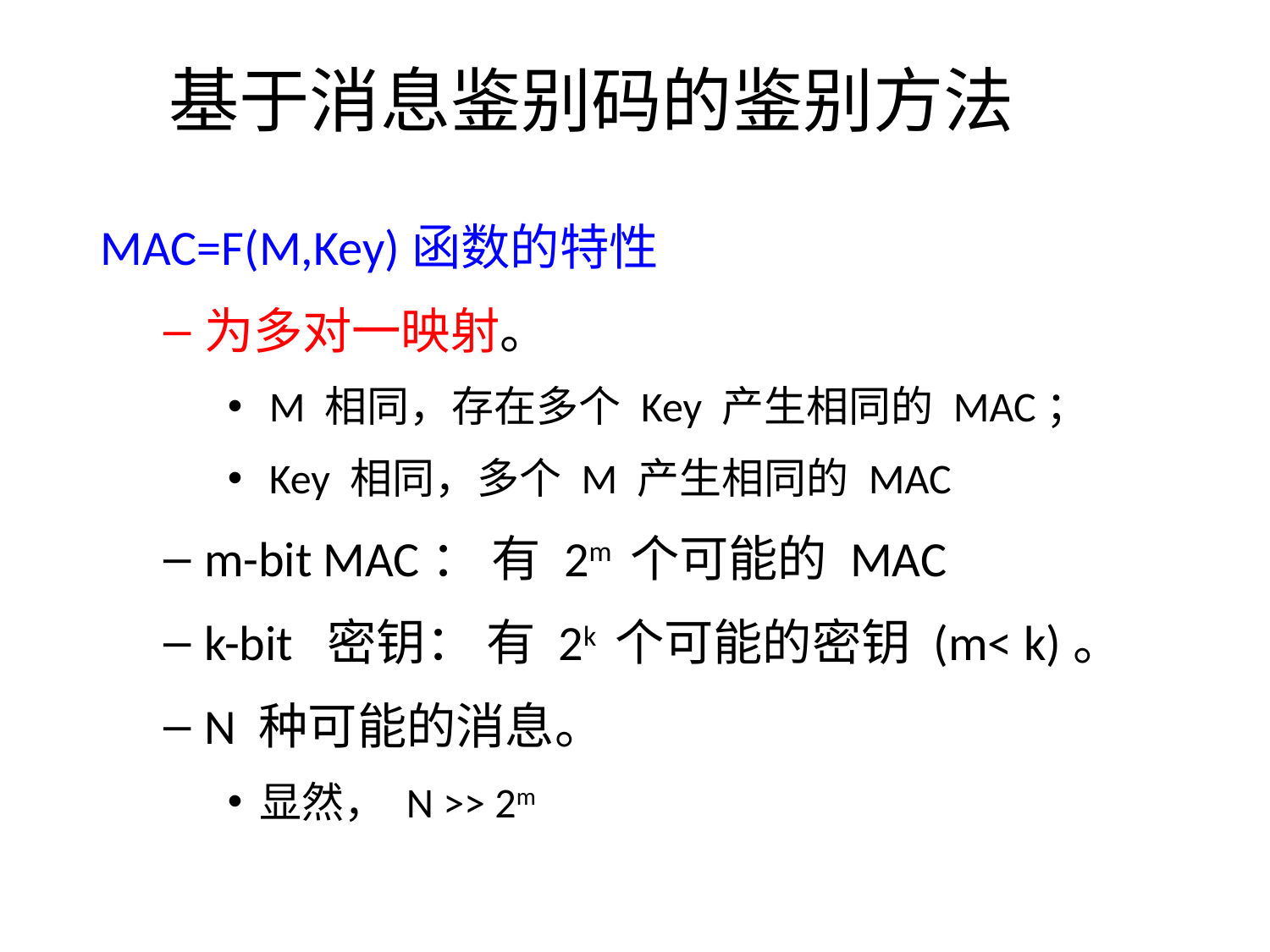

基于消息鉴别码的鉴别方法
MAC=F(M,Key)函数的特性
为多对一映射。
 M 相同，存在多个 Key 产生相同的 MAC；
 Key 相同，多个 M 产生相同的 MAC
m-bit MAC： 有 2m 个可能的 MAC
k-bit  密钥： 有 2k 个可能的密钥 (m< k)。
N 种可能的消息。
显然， N >> 2m